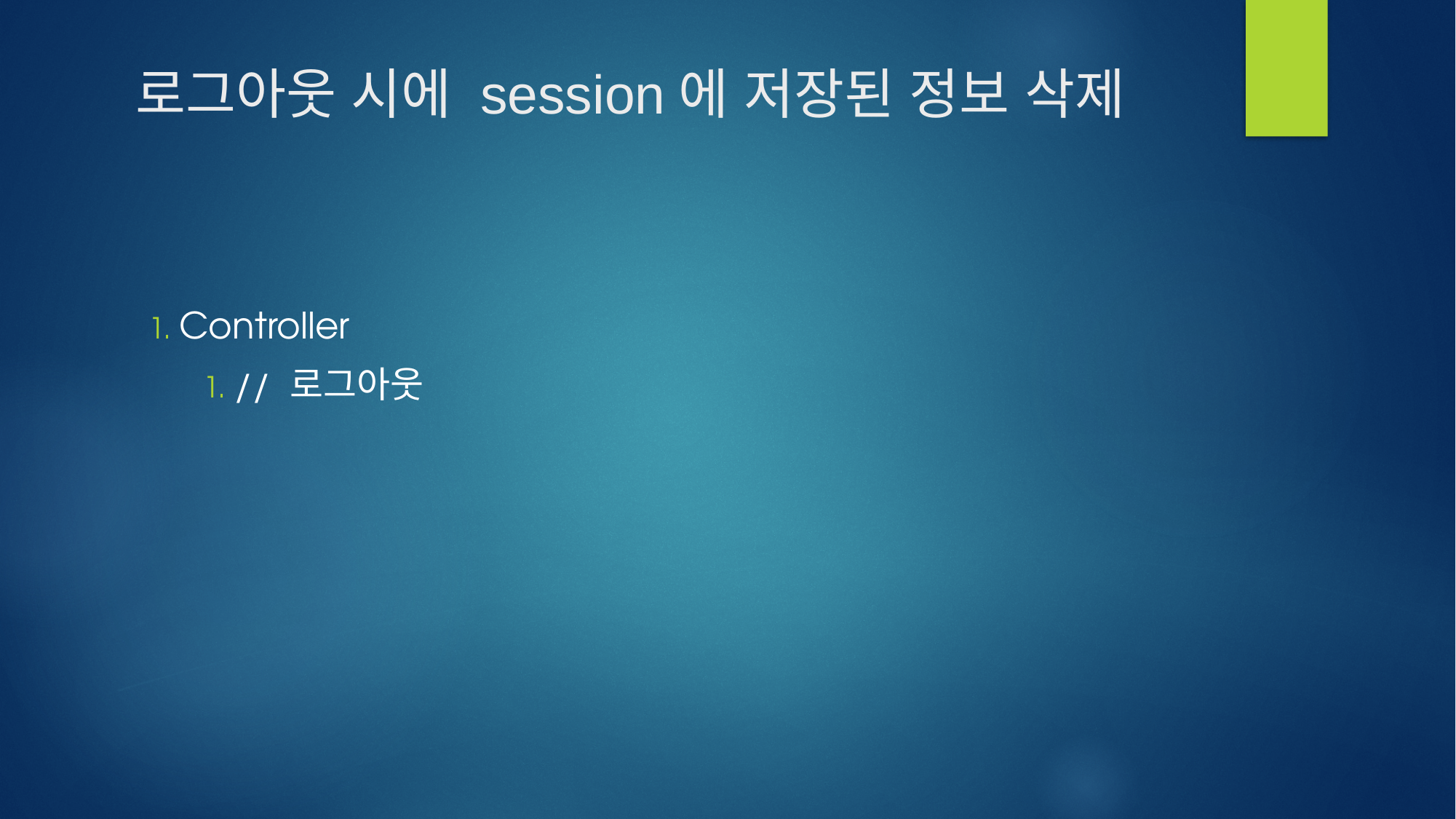

# 로그아웃 시에 session에 저장된 정보 삭제
Controller
// 로그아웃